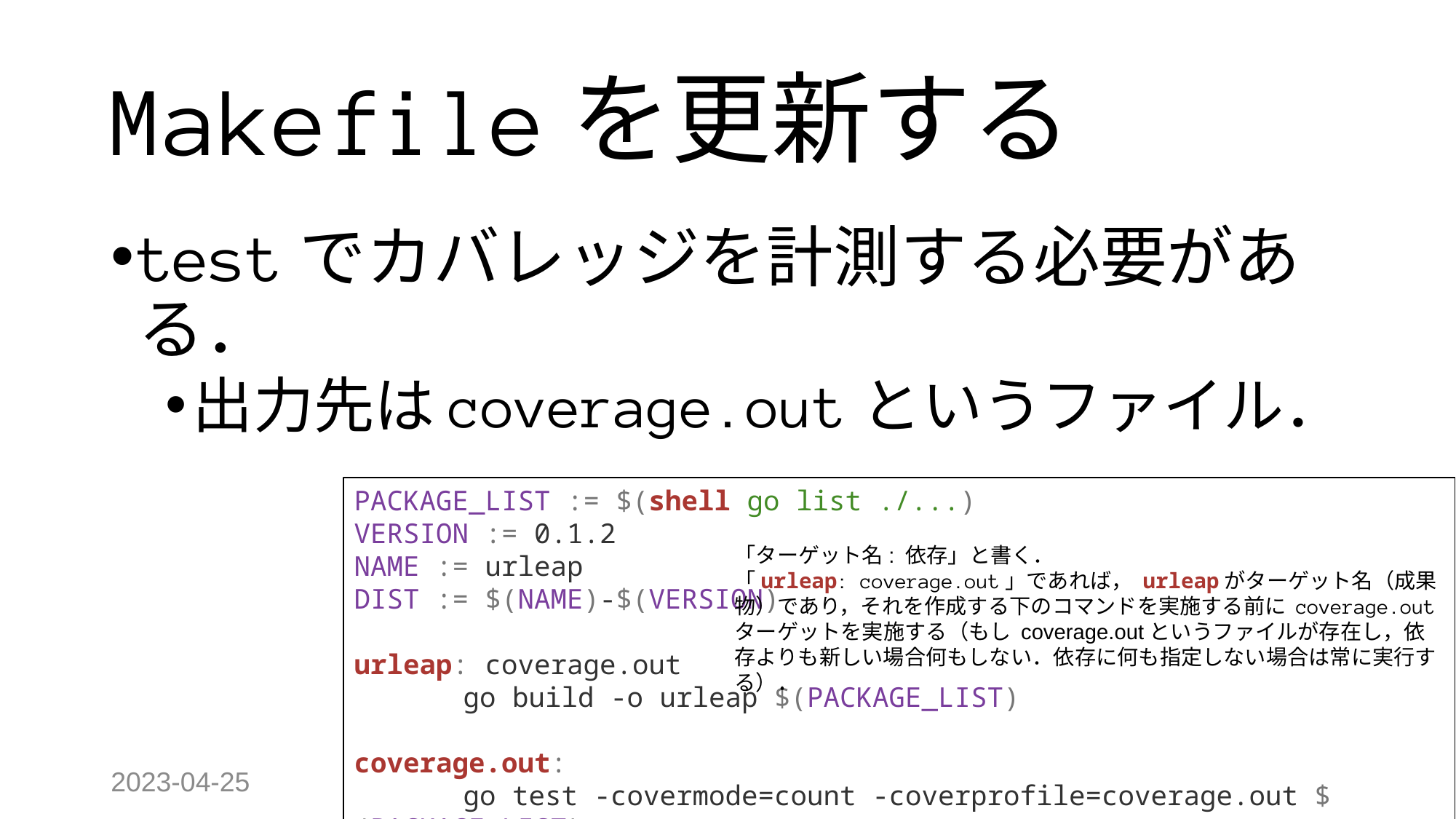

# Makefileを更新する
testでカバレッジを計測する必要がある．
出力先はcoverage.outというファイル．
PACKAGE_LIST := $(shell go list ./...)
VERSION := 0.1.2
NAME := urleap
DIST := $(NAME)-$(VERSION)
urleap: coverage.out
	go build -o urleap $(PACKAGE_LIST)
coverage.out:
	go test -covermode=count -coverprofile=coverage.out $(PACKAGE_LIST)
「ターゲット名: 依存」と書く．
「urleap: coverage.out」であれば， urleapがターゲット名（成果物）であり，それを作成する下のコマンドを実施する前に coverage.out ターゲットを実施する（もし coverage.outというファイルが存在し，依存よりも新しい場合何もしない．依存に何も指定しない場合は常に実行する）．
2023-04-25
13